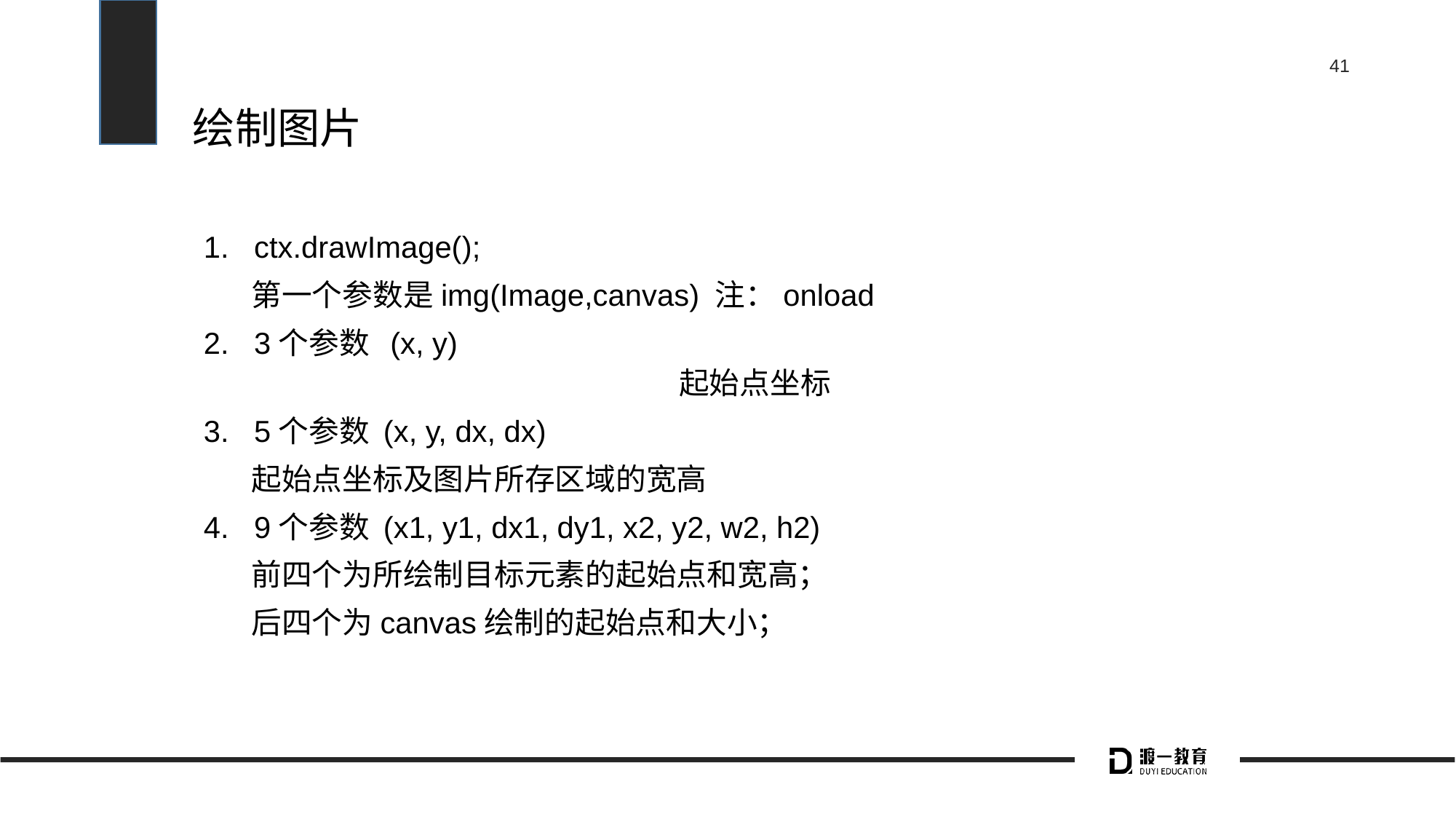

# 绘制图片
1.   ctx.drawImage();
      第一个参数是img(Image,canvas) 注：onload
2.   3个参数  (x, y)
起始点坐标
3.   5个参数 (x, y, dx, dx)
      起始点坐标及图片所存区域的宽高
4.   9个参数 (x1, y1, dx1, dy1, x2, y2, w2, h2)
      前四个为所绘制目标元素的起始点和宽高；
      后四个为canvas绘制的起始点和大小；